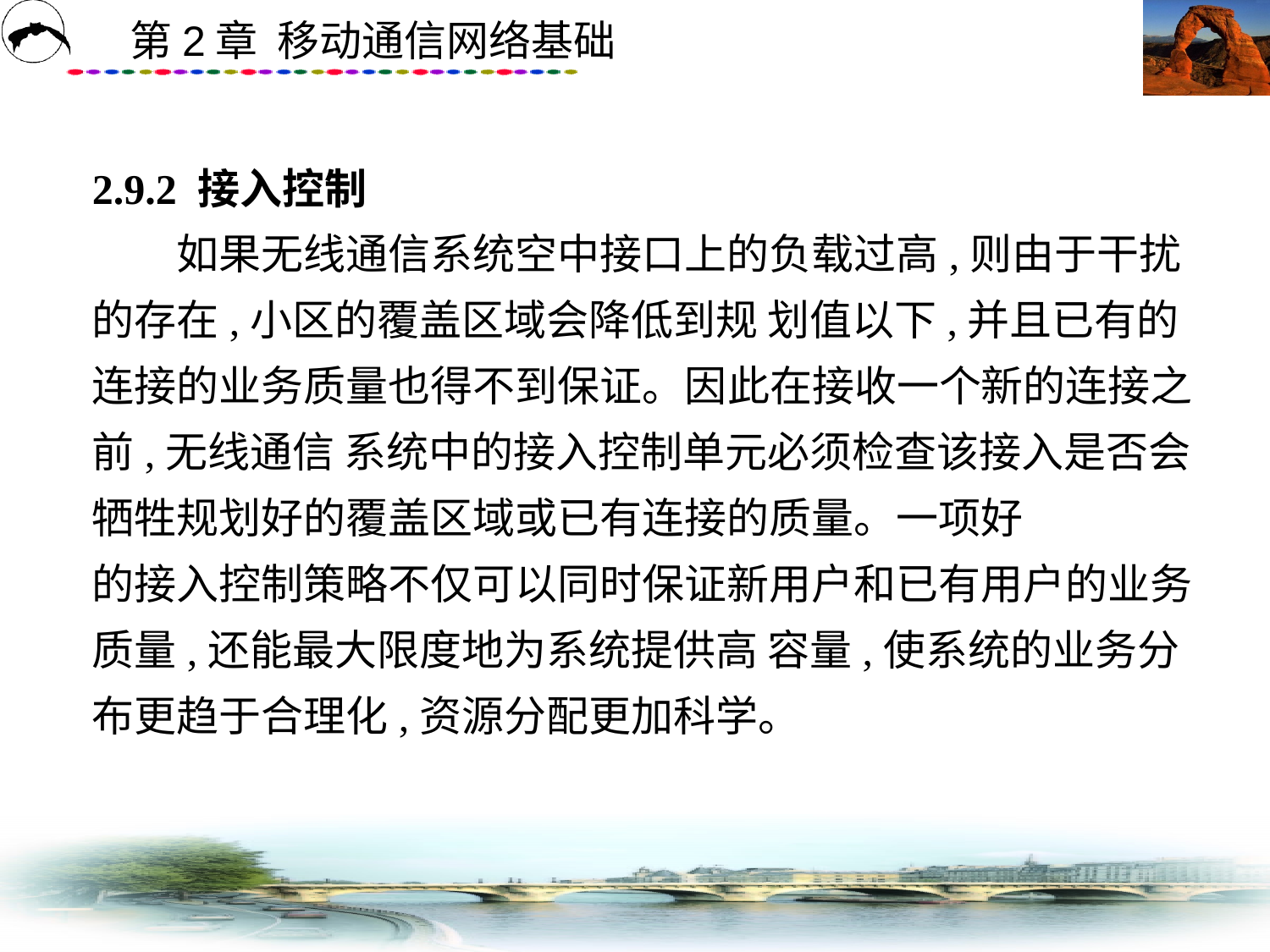

# 2.9.2 接入控制 　　如果无线通信系统空中接口上的负载过高,则由于干扰的存在,小区的覆盖区域会降低到规 划值以下,并且已有的连接的业务质量也得不到保证。因此在接收一个新的连接之前,无线通信 系统中的接入控制单元必须检查该接入是否会牺牲规划好的覆盖区域或已有连接的质量。一项好 的接入控制策略不仅可以同时保证新用户和已有用户的业务质量,还能最大限度地为系统提供高 容量,使系统的业务分布更趋于合理化,资源分配更加科学。